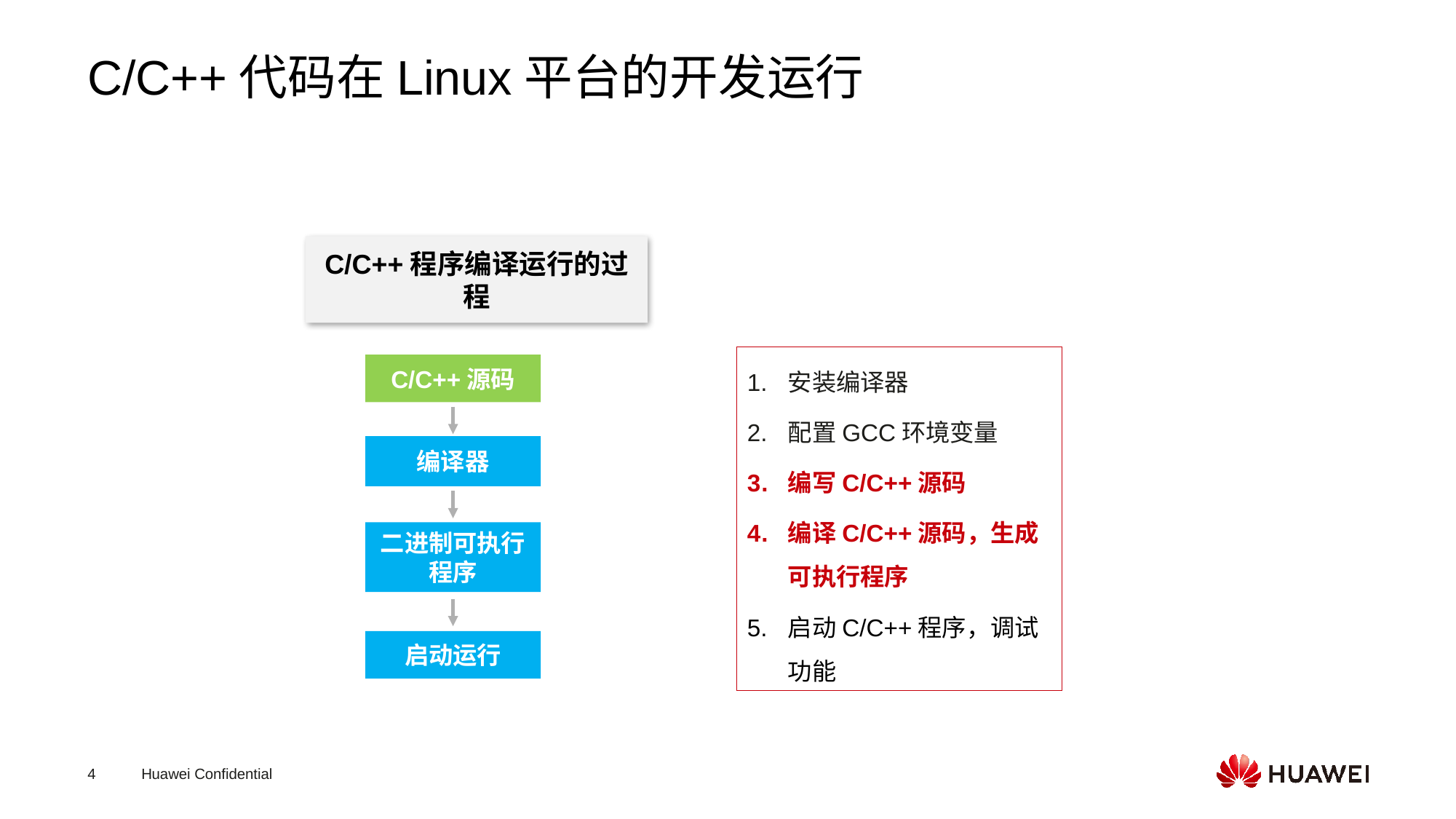

# C/C++代码在Linux平台的开发运行
C/C++程序编译运行的过程
C/C++源码
编译器
二进制可执行程序
启动运行
安装编译器
配置GCC环境变量
编写C/C++源码
编译C/C++源码，生成可执行程序
启动C/C++程序，调试功能